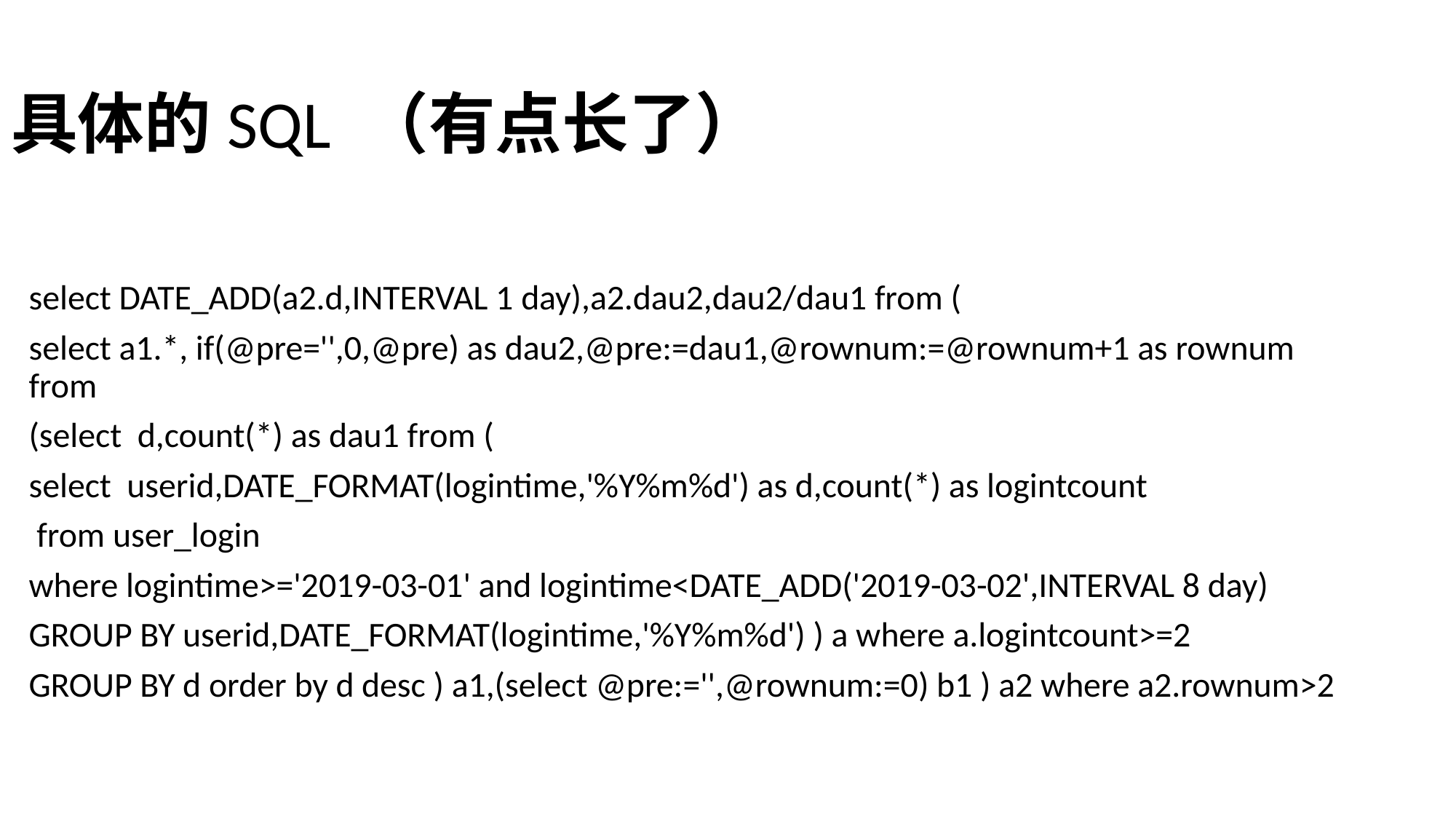

# 具体的SQL （有点长了）

select DATE_ADD(a2.d,INTERVAL 1 day),a2.dau2,dau2/dau1 from (
select a1.*, if(@pre='',0,@pre) as dau2,@pre:=dau1,@rownum:=@rownum+1 as rownum from
(select  d,count(*) as dau1 from (
select  userid,DATE_FORMAT(logintime,'%Y%m%d') as d,count(*) as logintcount
 from user_login
where logintime>='2019-03-01' and logintime<DATE_ADD('2019-03-02',INTERVAL 8 day)
GROUP BY userid,DATE_FORMAT(logintime,'%Y%m%d') ) a where a.logintcount>=2
GROUP BY d order by d desc ) a1,(select @pre:='',@rownum:=0) b1 ) a2 where a2.rownum>2